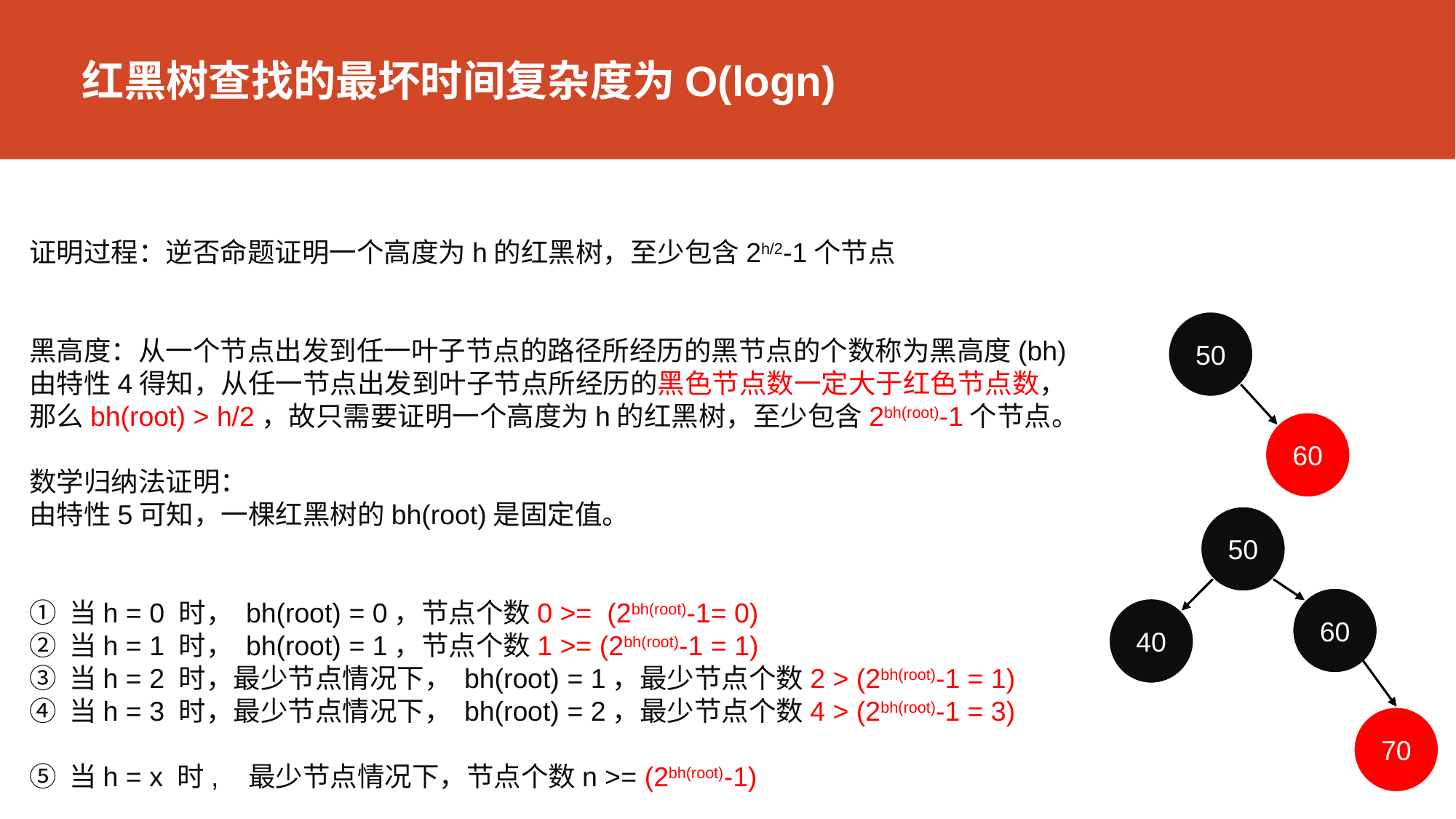

# 红黑树查找的最坏时间复杂度为O(logn)
证明过程：逆否命题证明一个高度为h的红黑树，至少包含2h/2-1个节点

黑高度：从一个节点出发到任一叶子节点的路径所经历的黑节点的个数称为黑高度(bh)
由特性4得知，从任一节点出发到叶子节点所经历的黑色节点数一定大于红色节点数，那么bh(root) > h/2，故只需要证明一个高度为h的红黑树，至少包含2bh(root)-1个节点。

数学归纳法证明：
由特性5可知，一棵红黑树的bh(root)是固定值。

① 当h = 0 时， bh(root) = 0，节点个数0 >=  (2bh(root)-1= 0)
② 当h = 1 时， bh(root) = 1，节点个数1 >= (2bh(root)-1 = 1)
③ 当h = 2 时，最少节点情况下， bh(root) = 1，最少节点个数2 > (2bh(root)-1 = 1)
④ 当h = 3 时，最少节点情况下， bh(root) = 2，最少节点个数4 > (2bh(root)-1 = 3)

⑤ 当h = x 时,   最少节点情况下，节点个数n >= (2bh(root)-1)
50
60
50
60
40
70